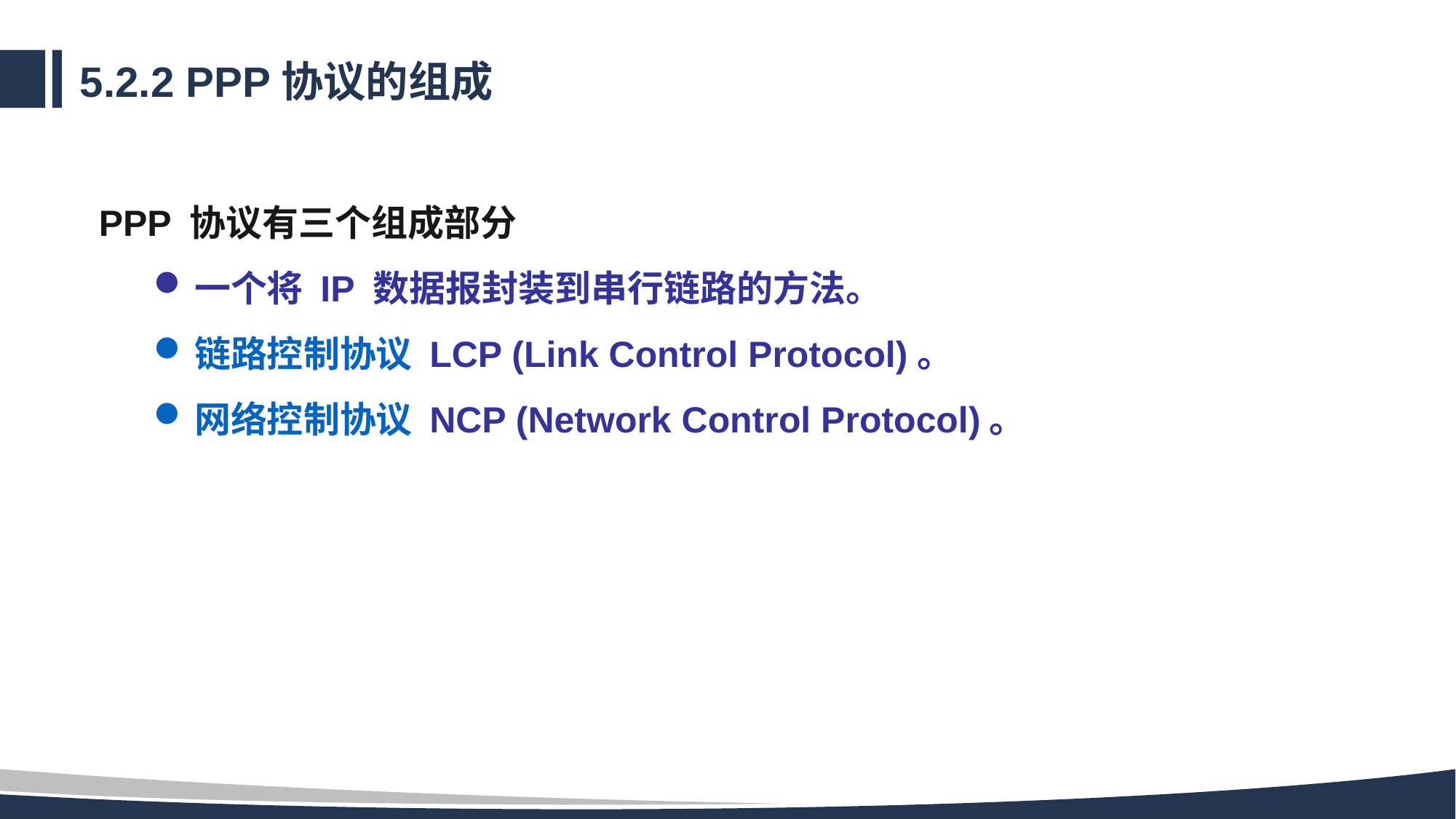

# 5.2.2 PPP协议的组成
PPP 协议有三个组成部分
一个将 IP 数据报封装到串行链路的方法。
链路控制协议 LCP (Link Control Protocol)。
网络控制协议 NCP (Network Control Protocol)。